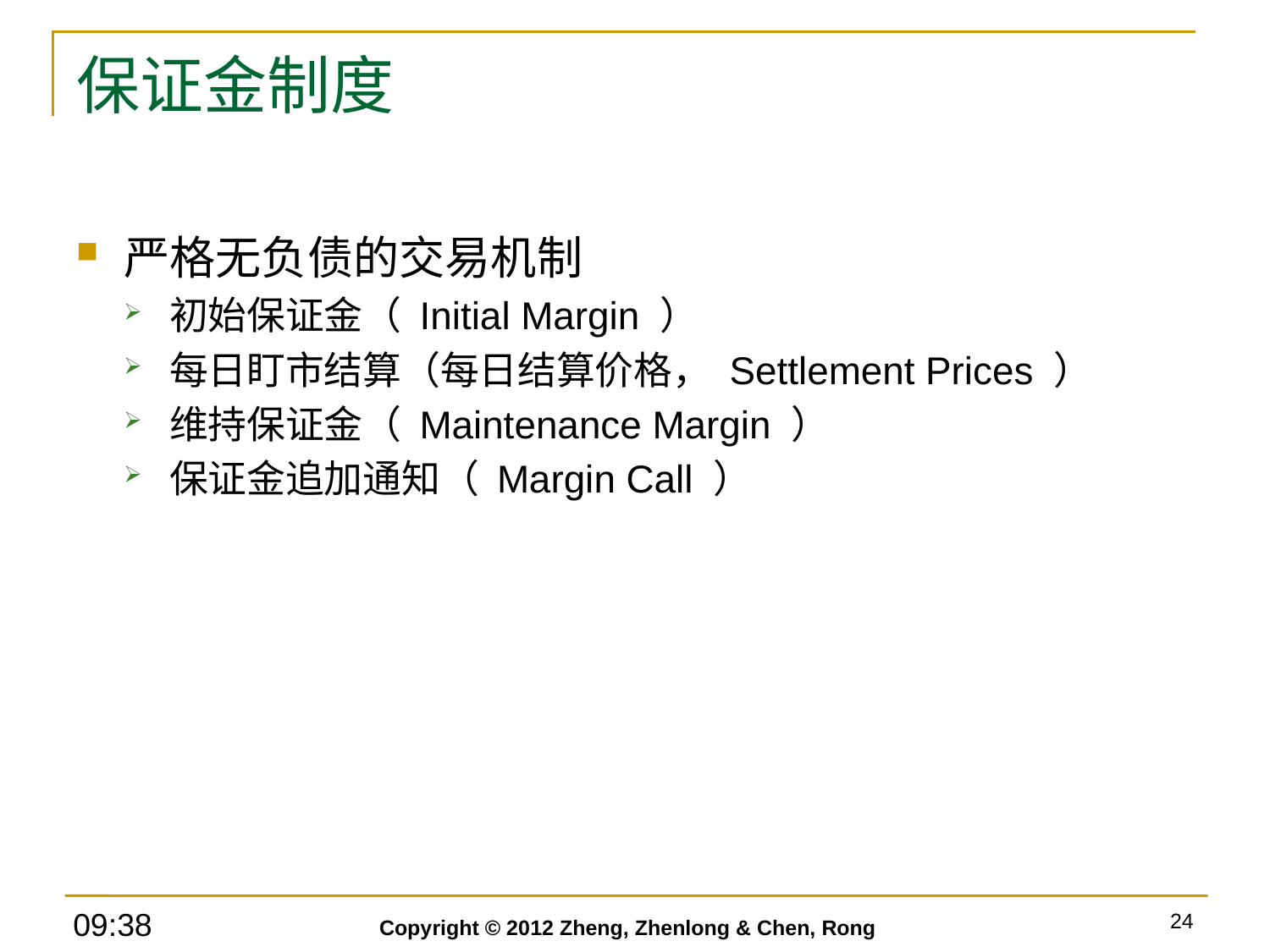

# 保证金制度
严格无负债的交易机制
初始保证金（ Initial Margin ）
每日盯市结算（每日结算价格， Settlement Prices ）
维持保证金（ Maintenance Margin ）
保证金追加通知（ Margin Call ）
24
Copyright © 2012 Zheng, Zhenlong & Chen, Rong